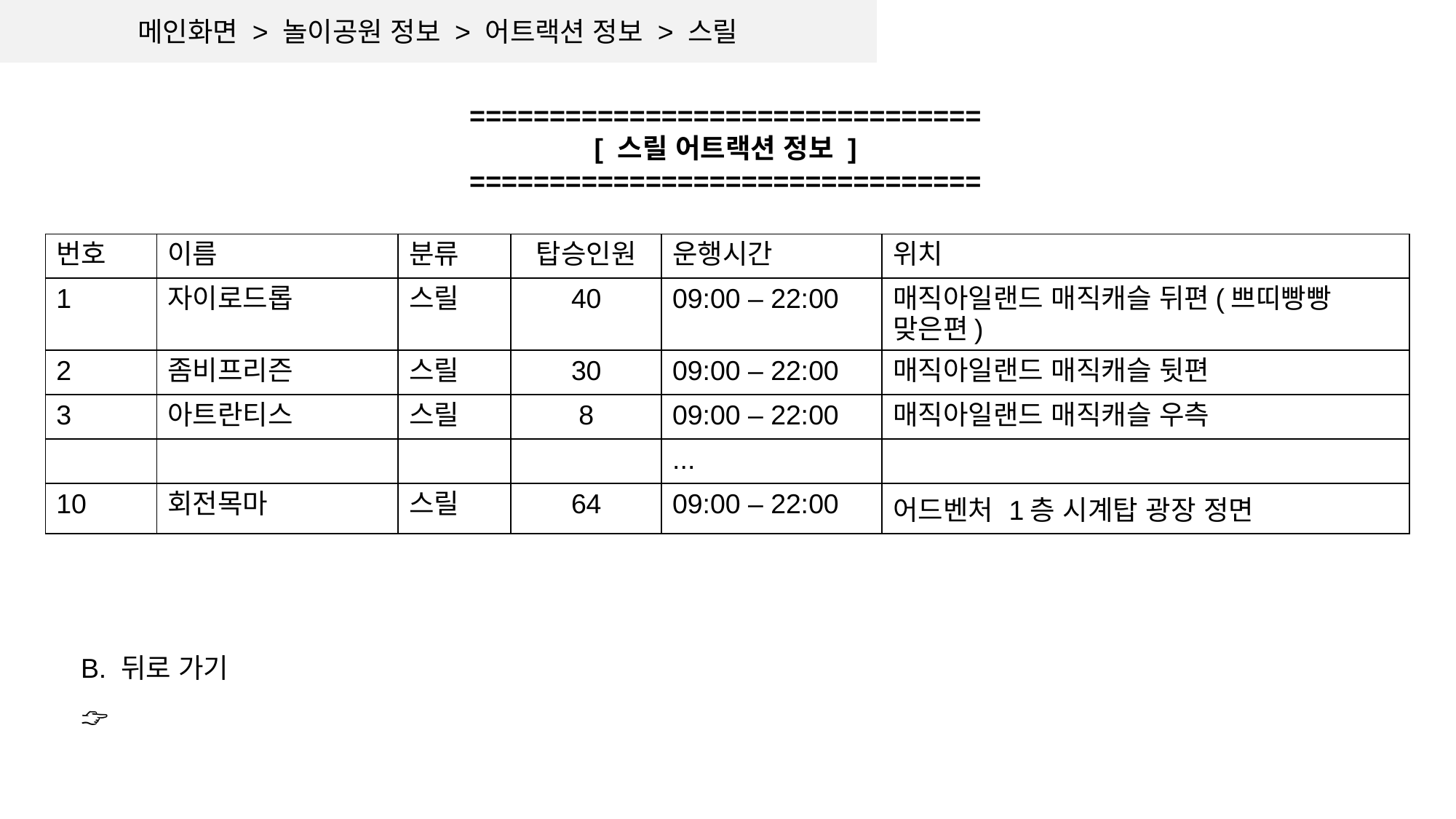

메인화면 > 놀이공원 정보 > 어트랙션 정보 > 스릴
================================
[ 스릴 어트랙션 정보 ]
================================
| 번호 | 이름 | 분류 | 탑승인원 | 운행시간 | 위치 |
| --- | --- | --- | --- | --- | --- |
| 1 | 자이로드롭 | 스릴 | 40 | 09:00 – 22:00 | 매직아일랜드 매직캐슬 뒤편(쁘띠빵빵 맞은편) |
| 2 | 좀비프리즌 | 스릴 | 30 | 09:00 – 22:00 | 매직아일랜드 매직캐슬 뒷편 |
| 3 | 아트란티스 | 스릴 | 8 | 09:00 – 22:00 | 매직아일랜드 매직캐슬 우측 |
|  |  |  |  | ... |  |
| 10 | 회전목마 | 스릴 | 64 | 09:00 – 22:00 | 어드벤처 1층 시계탑 광장 정면 |
B. 뒤로 가기
👉